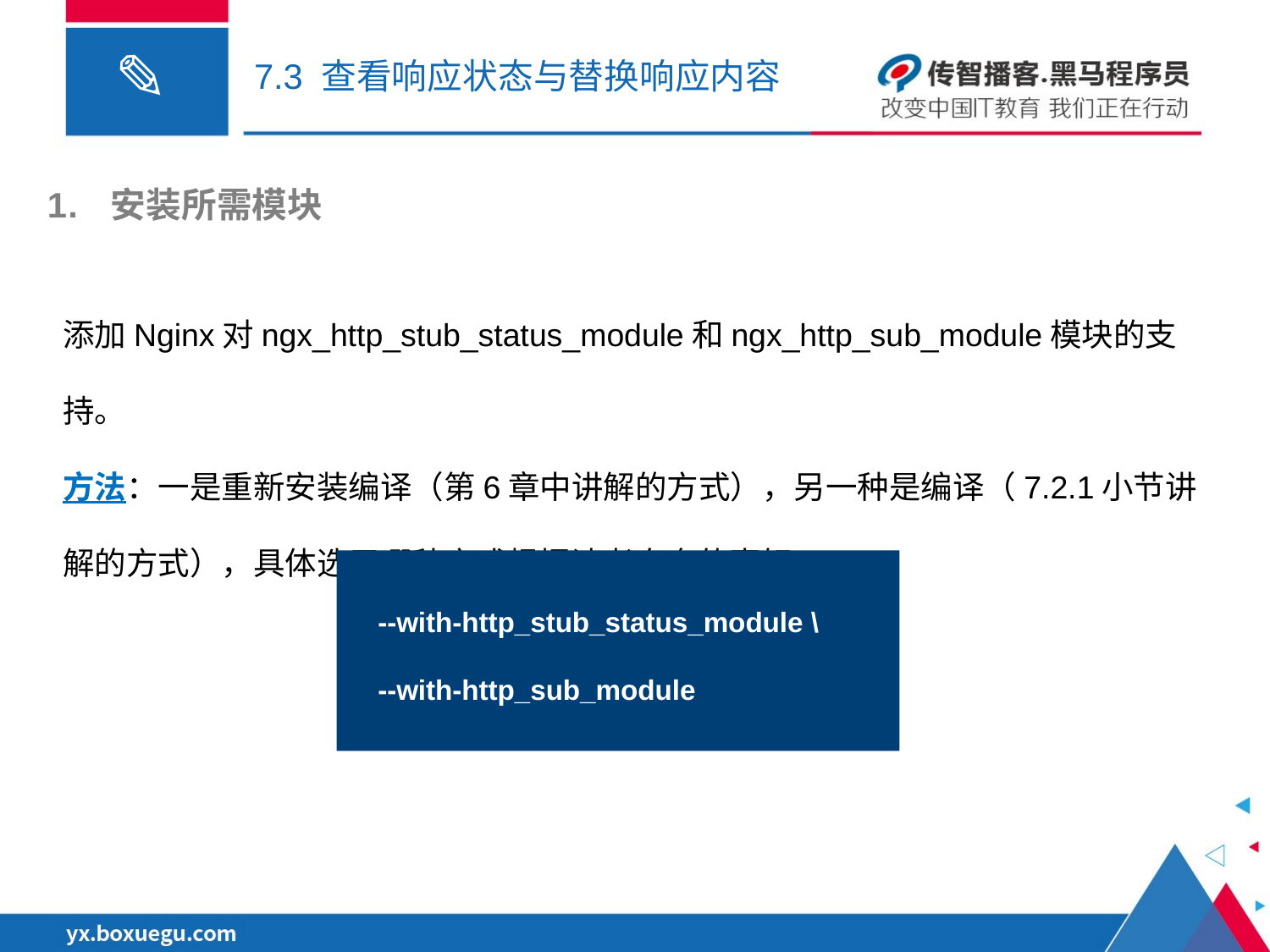

# 7.3 查看响应状态与替换响应内容
安装所需模块
添加Nginx对ngx_http_stub_status_module和ngx_http_sub_module模块的支持。
方法：一是重新安装编译（第6章中讲解的方式），另一种是编译（7.2.1小节讲解的方式），具体选用哪种方式根据读者自身的喜好。

--with-http_stub_status_module \
--with-http_sub_module